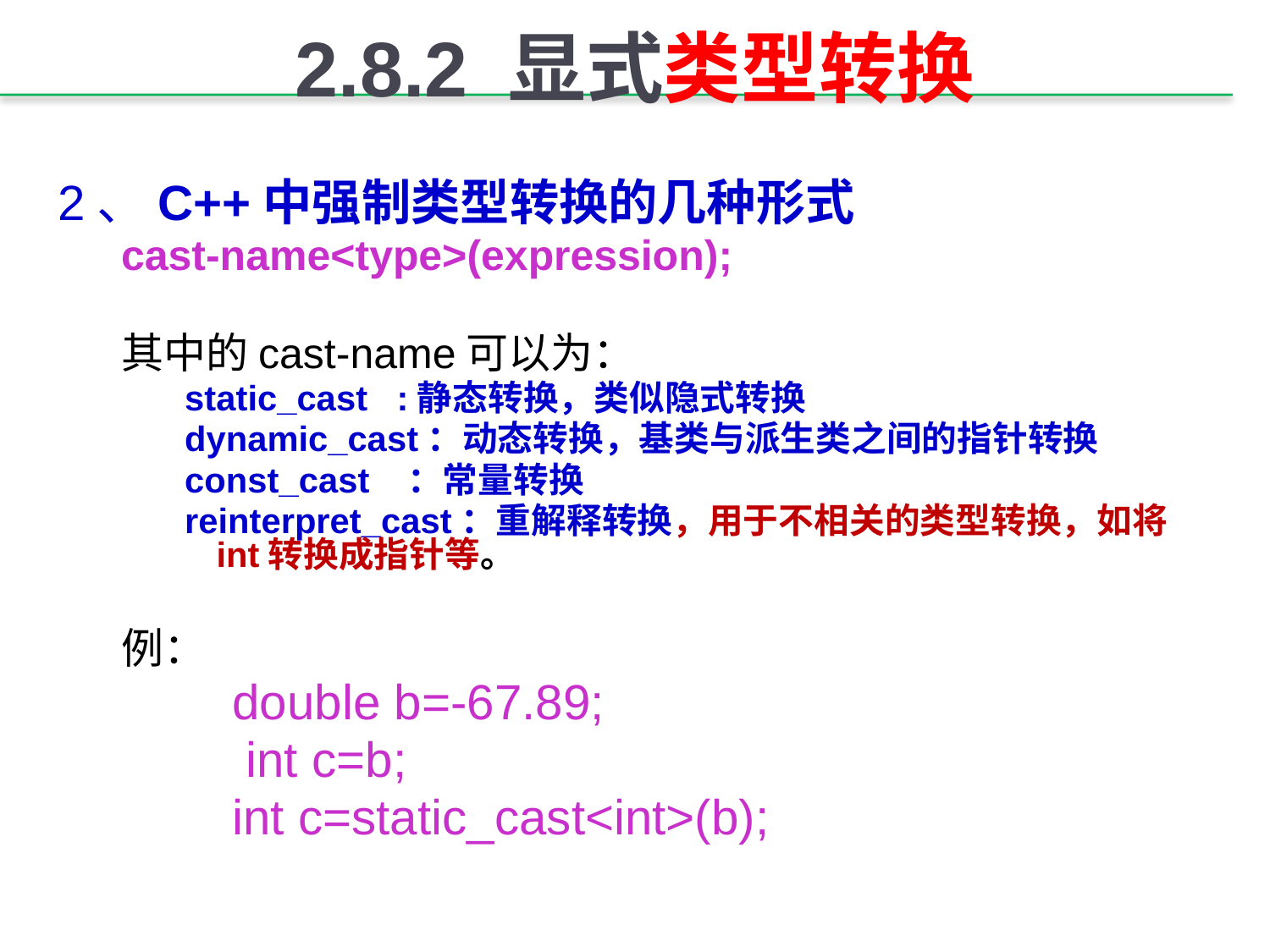

# 2.8.2 显式类型转换
2、C++中强制类型转换的几种形式
cast-name<type>(expression);

其中的cast-name可以为：
static_cast   :静态转换，类似隐式转换
dynamic_cast：动态转换，基类与派生类之间的指针转换
const_cast   ：常量转换
reinterpret_cast：重解释转换，用于不相关的类型转换，如将int转换成指针等。

例：
	 	double b=-67.89;
		 int c=b;
		int c=static_cast<int>(b);